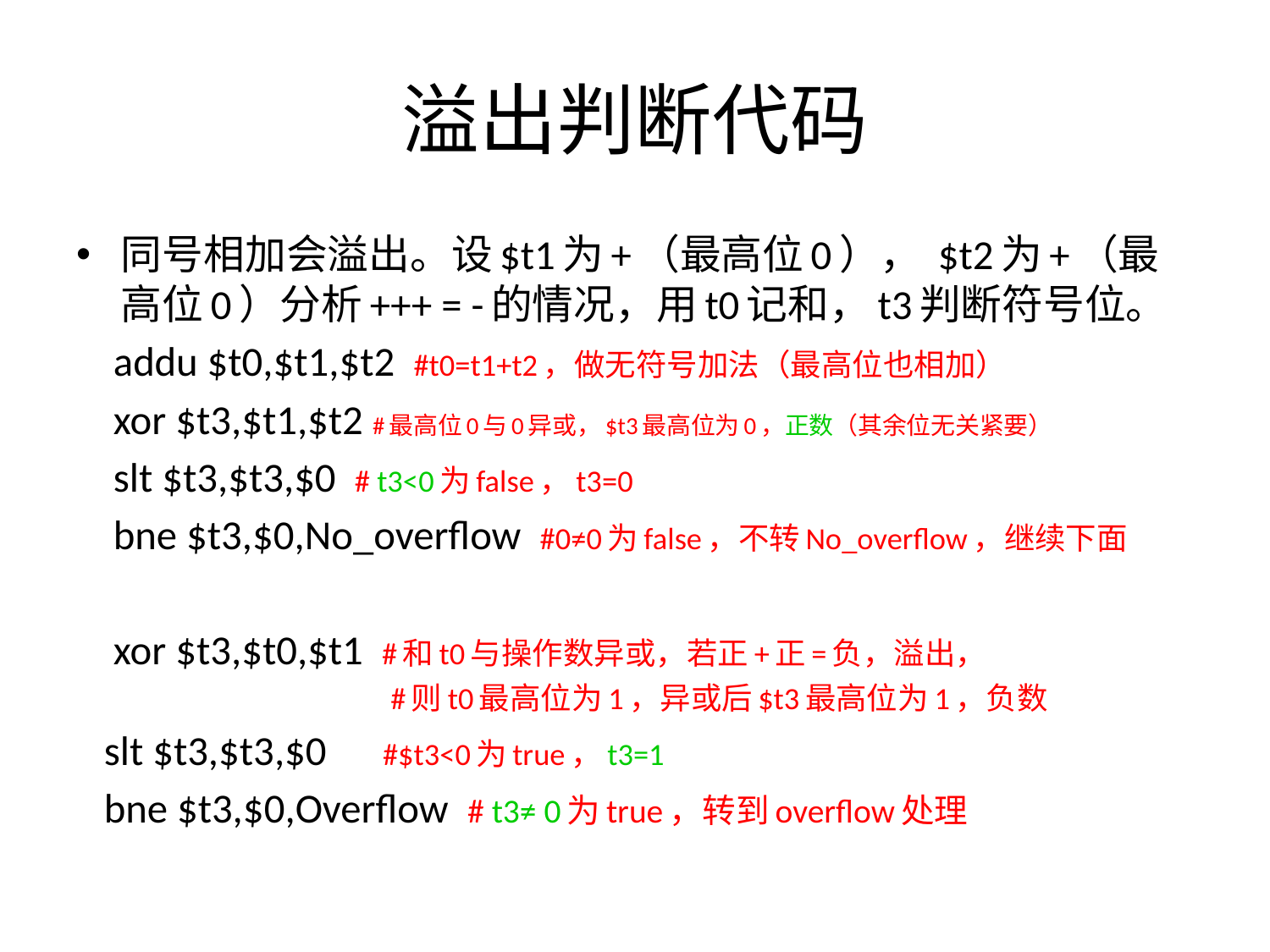

# 溢出判断代码
同号相加会溢出。设$t1为+（最高位0）， $t2为+（最高位0）分析+++ = -的情况，用t0记和，t3判断符号位。
    addu $t0,$t1,$t2  #t0=t1+t2，做无符号加法（最高位也相加）
    xor $t3,$t1,$t2 #最高位0与0异或，$t3最高位为0，正数（其余位无关紧要）
    slt $t3,$t3,$0  # t3<0为false，t3=0
    bne $t3,$0,No_overflow  #0≠0为false，不转No_overflow，继续下面

    xor $t3,$t0,$t1  #和t0与操作数异或，若正+正=负，溢出，
                                             #则t0最高位为1，异或后$t3最高位为1，负数
   slt $t3,$t3,$0      #$t3<0为true，t3=1
   bne $t3,$0,Overflow  # t3≠ 0为true，转到overflow处理